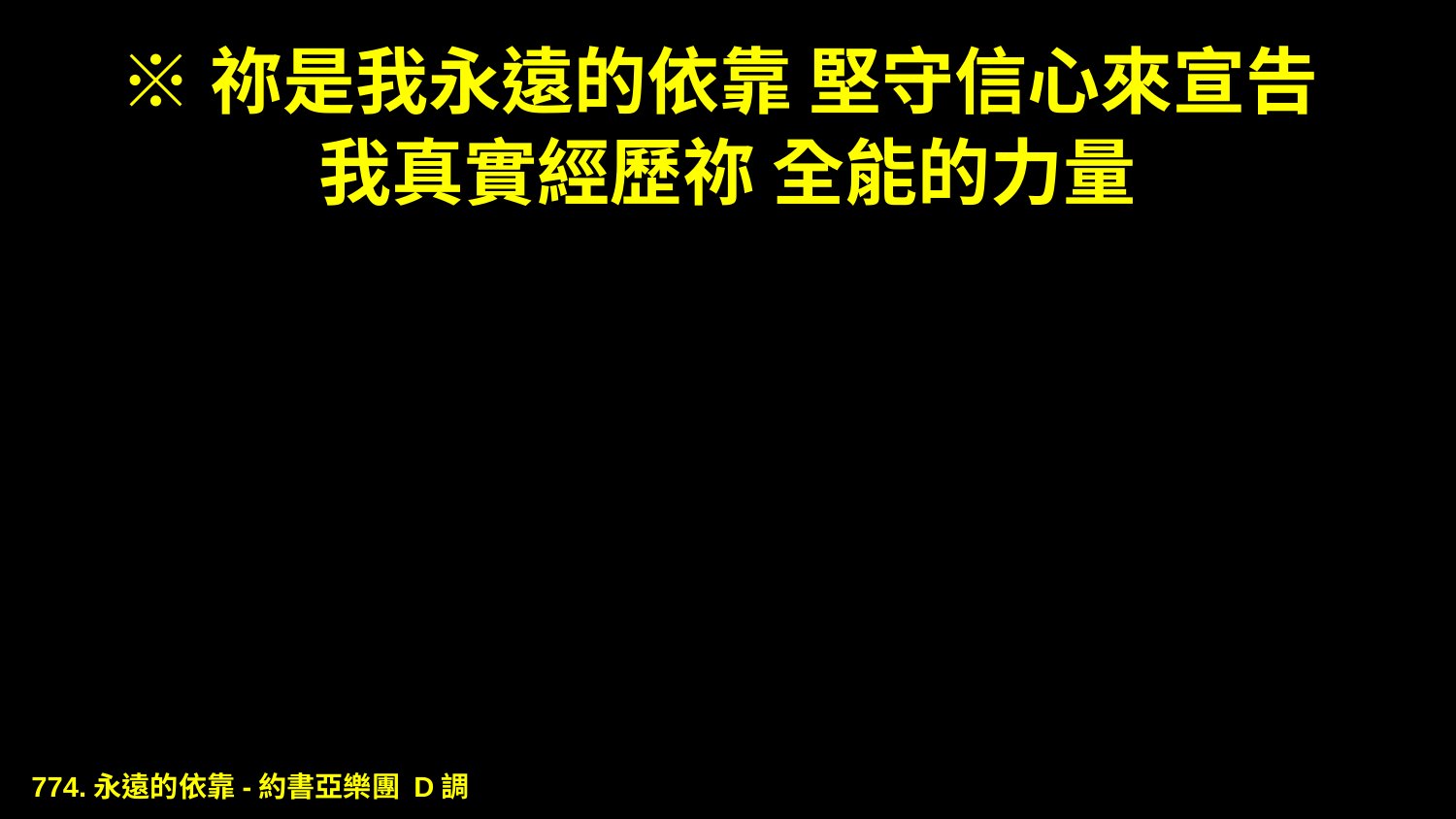

# ※祢是我永遠的依靠 堅守信心來宣告 我真實經歷祢 全能的力量
774.永遠的依靠-約書亞樂團 D調